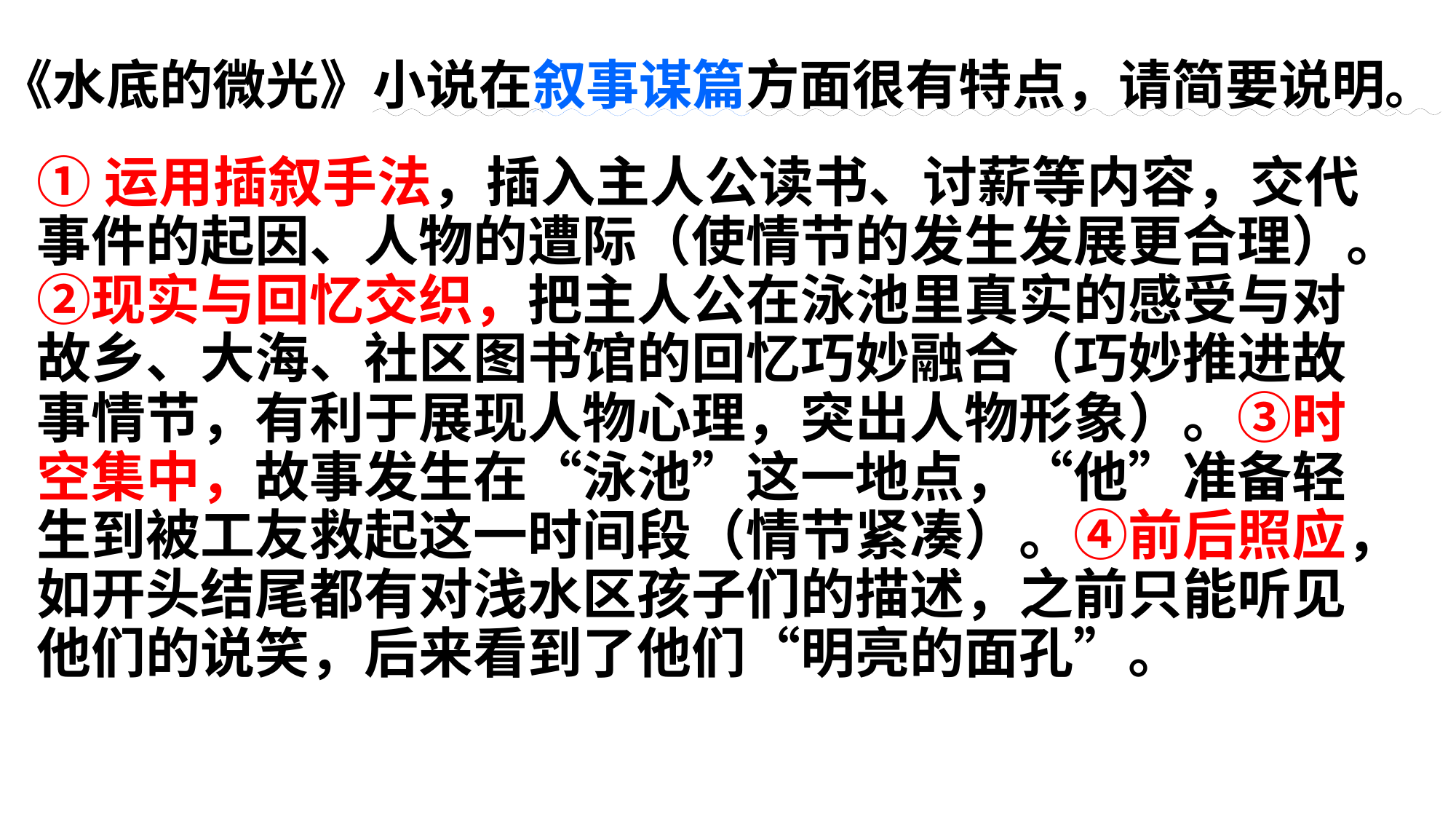

# 《水底的微光》小说在叙事谋篇方面很有特点，请简要说明。
①运用插叙手法，插入主人公读书、讨薪等内容，交代事件的起因、人物的遭际（使情节的发生发展更合理）。②现实与回忆交织，把主人公在泳池里真实的感受与对故乡、大海、社区图书馆的回忆巧妙融合（巧妙推进故事情节，有利于展现人物心理，突出人物形象）。③时空集中，故事发生在“泳池”这一地点，“他”准备轻生到被工友救起这一时间段（情节紧凑）。④前后照应，如开头结尾都有对浅水区孩子们的描述，之前只能听见他们的说笑，后来看到了他们“明亮的面孔”。